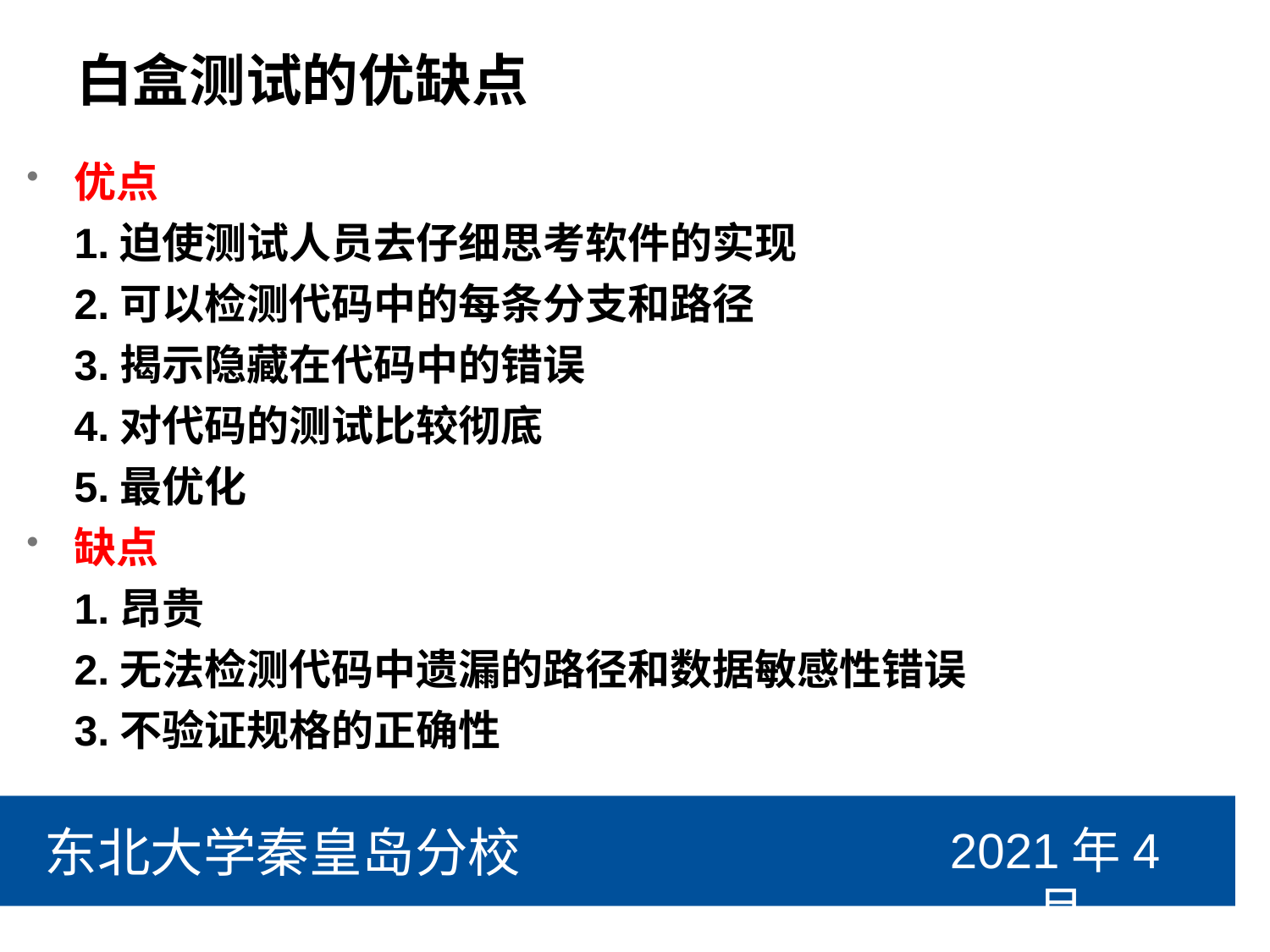

# 白盒测试的优缺点
优点
1.迫使测试人员去仔细思考软件的实现
2.可以检测代码中的每条分支和路径
3.揭示隐藏在代码中的错误
4.对代码的测试比较彻底
5.最优化
缺点
1.昂贵
2.无法检测代码中遗漏的路径和数据敏感性错误
3.不验证规格的正确性